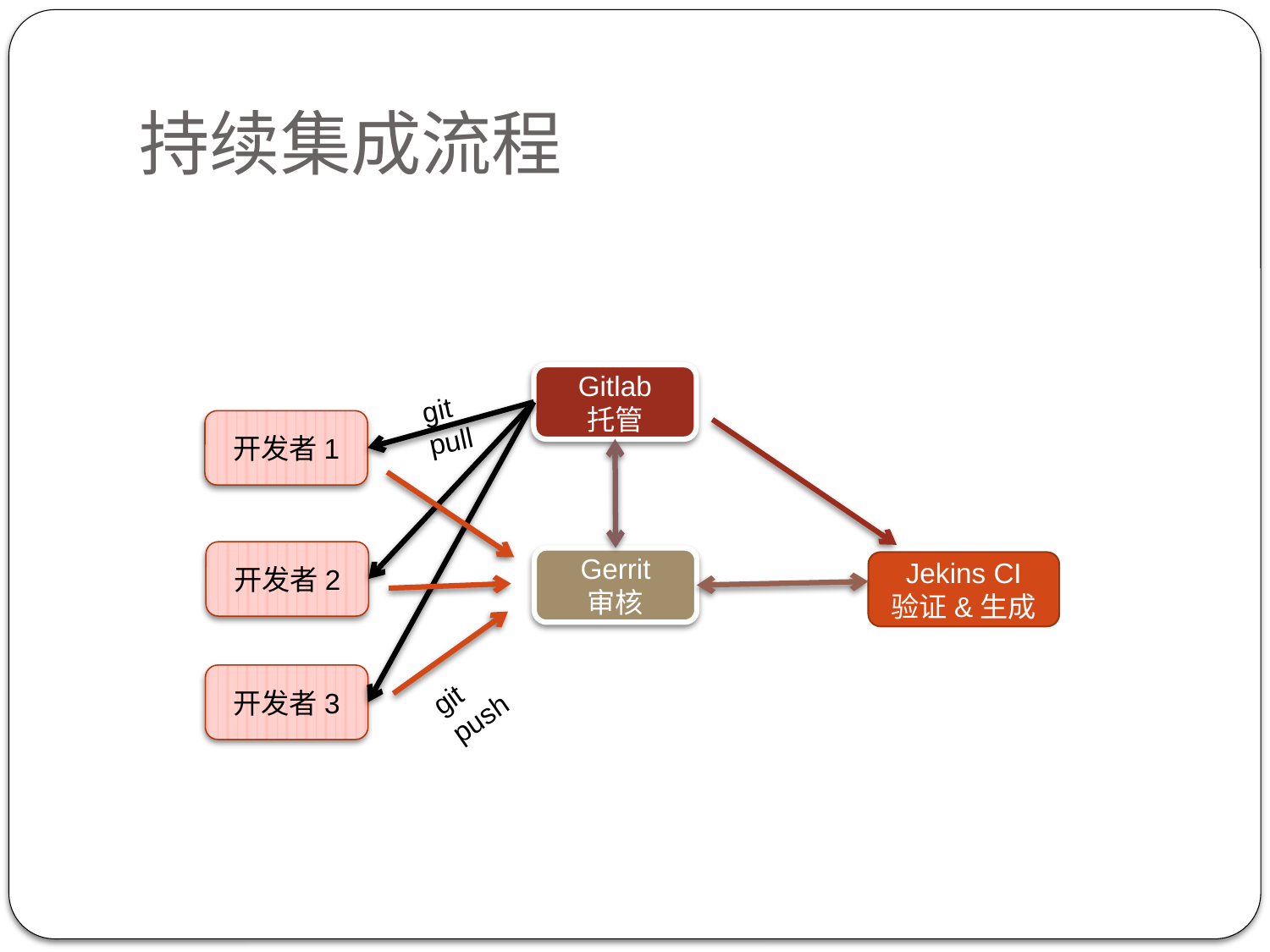

# 持续集成流程

Gitlab
托管
git pull
开发者1
开发者2
Gerrit
审核
Jekins CI
验证&生成
git push
开发者3